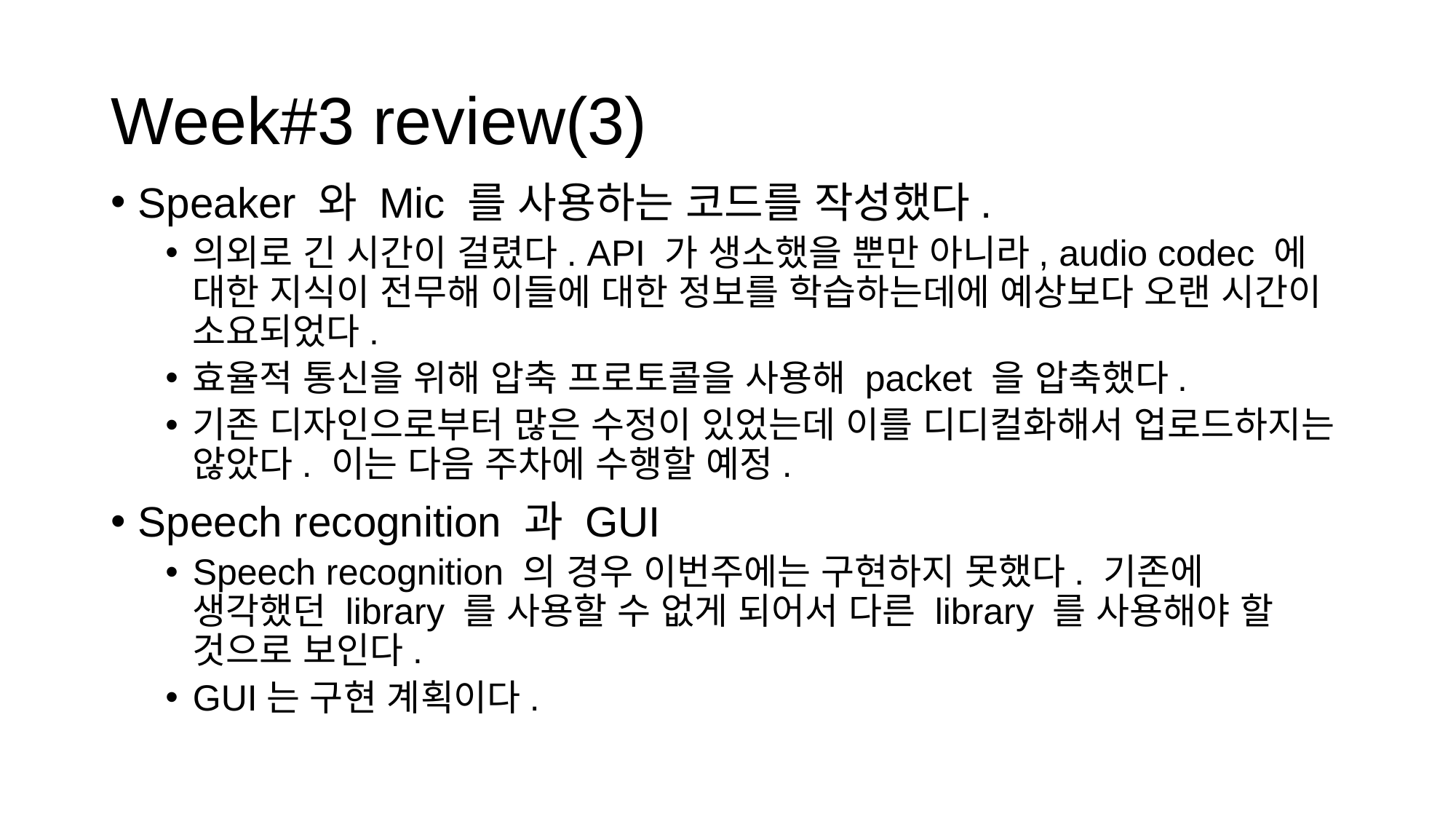

# Week#3 review(3)
Speaker 와 Mic 를 사용하는 코드를 작성했다.
의외로 긴 시간이 걸렸다. API 가 생소했을 뿐만 아니라, audio codec 에 대한 지식이 전무해 이들에 대한 정보를 학습하는데에 예상보다 오랜 시간이 소요되었다.
효율적 통신을 위해 압축 프로토콜을 사용해 packet 을 압축했다.
기존 디자인으로부터 많은 수정이 있었는데 이를 디디컬화해서 업로드하지는 않았다. 이는 다음 주차에 수행할 예정.
Speech recognition 과 GUI
Speech recognition 의 경우 이번주에는 구현하지 못했다. 기존에 생각했던 library 를 사용할 수 없게 되어서 다른 library 를 사용해야 할 것으로 보인다.
GUI는 구현 계획이다.